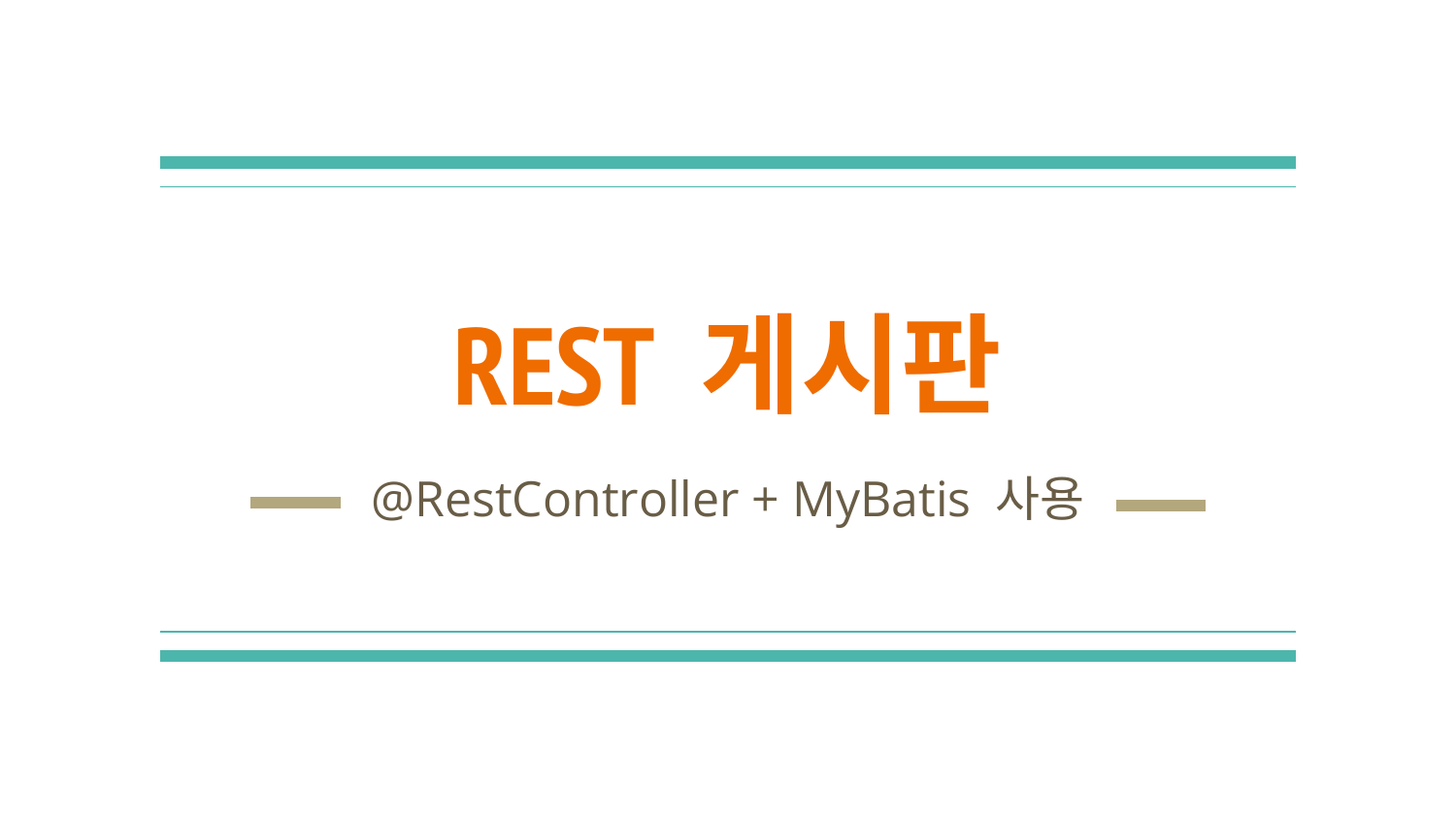

# REST 게시판
@RestController + MyBatis 사용